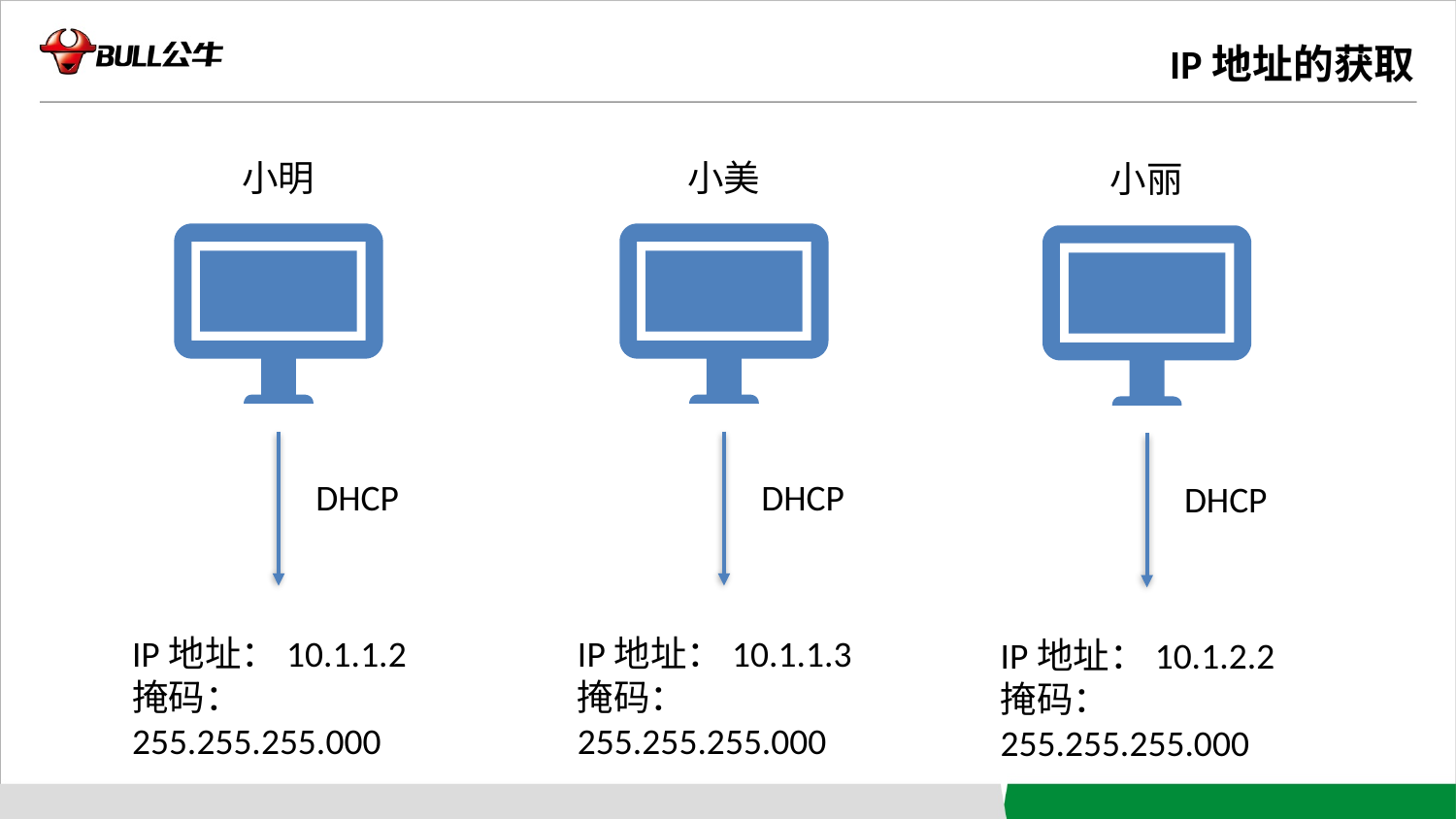

# IP地址的获取
小美
小明
小丽

DHCP

DHCP

DHCP

IP地址：10.1.1.3
掩码：    255.255.255.000
IP地址：10.1.1.2
掩码：    255.255.255.000
IP地址：10.1.2.2
掩码：    255.255.255.000